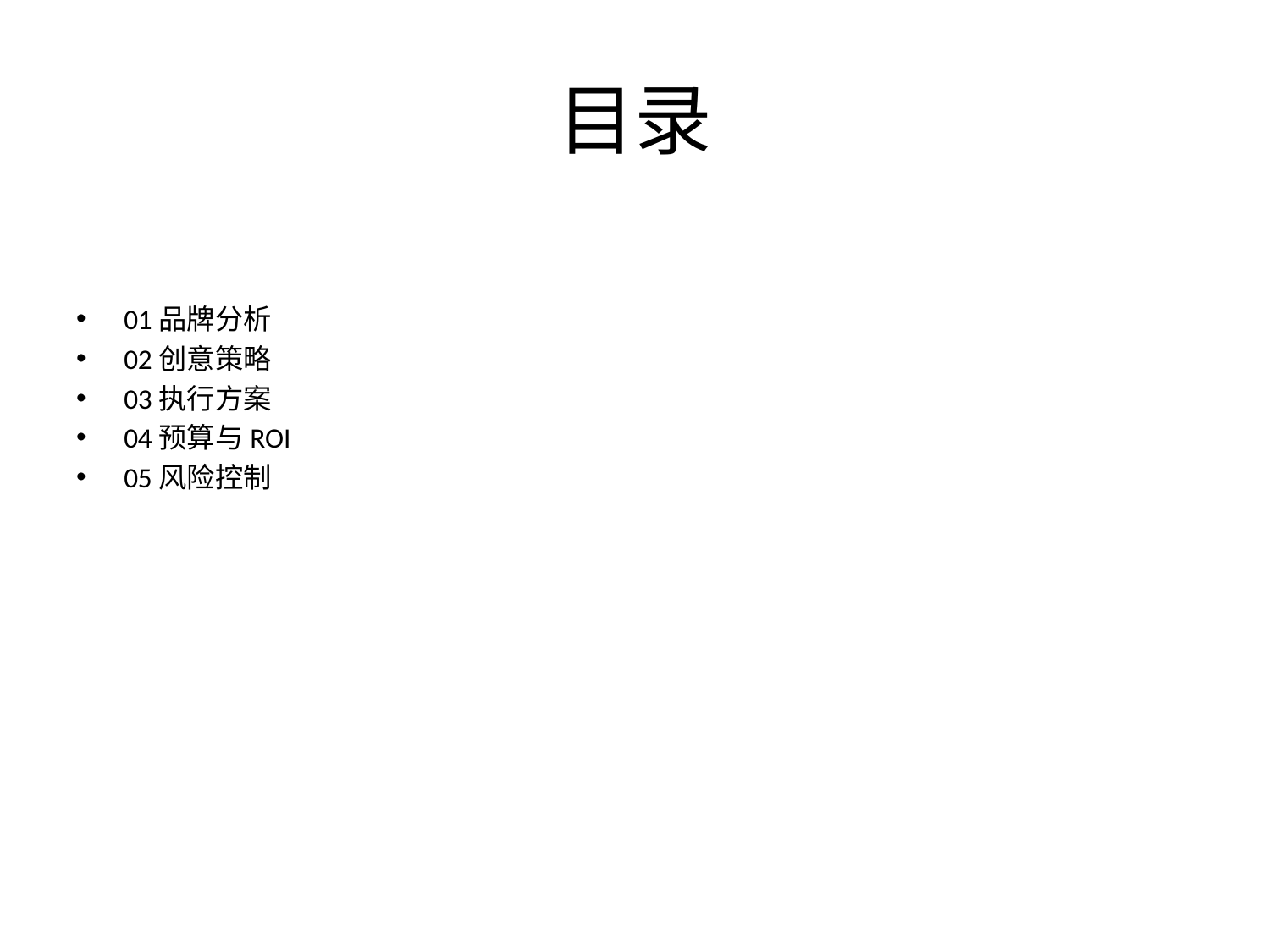

# 目录

01品牌分析
02创意策略
03执行方案
04预算与ROI
05风险控制